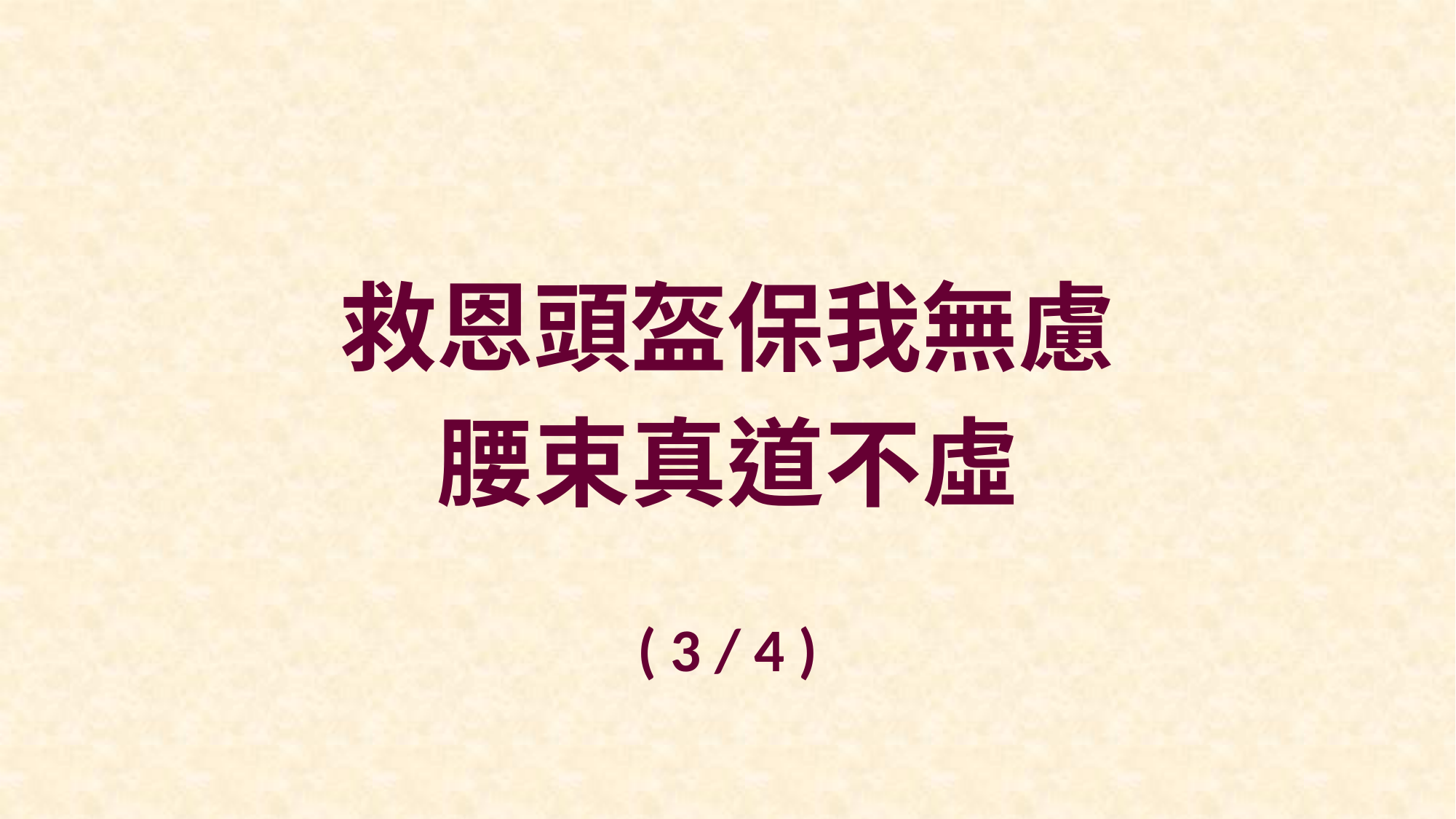

救恩頭盔保我無慮
腰束真道不虛
( 3 / 4 )